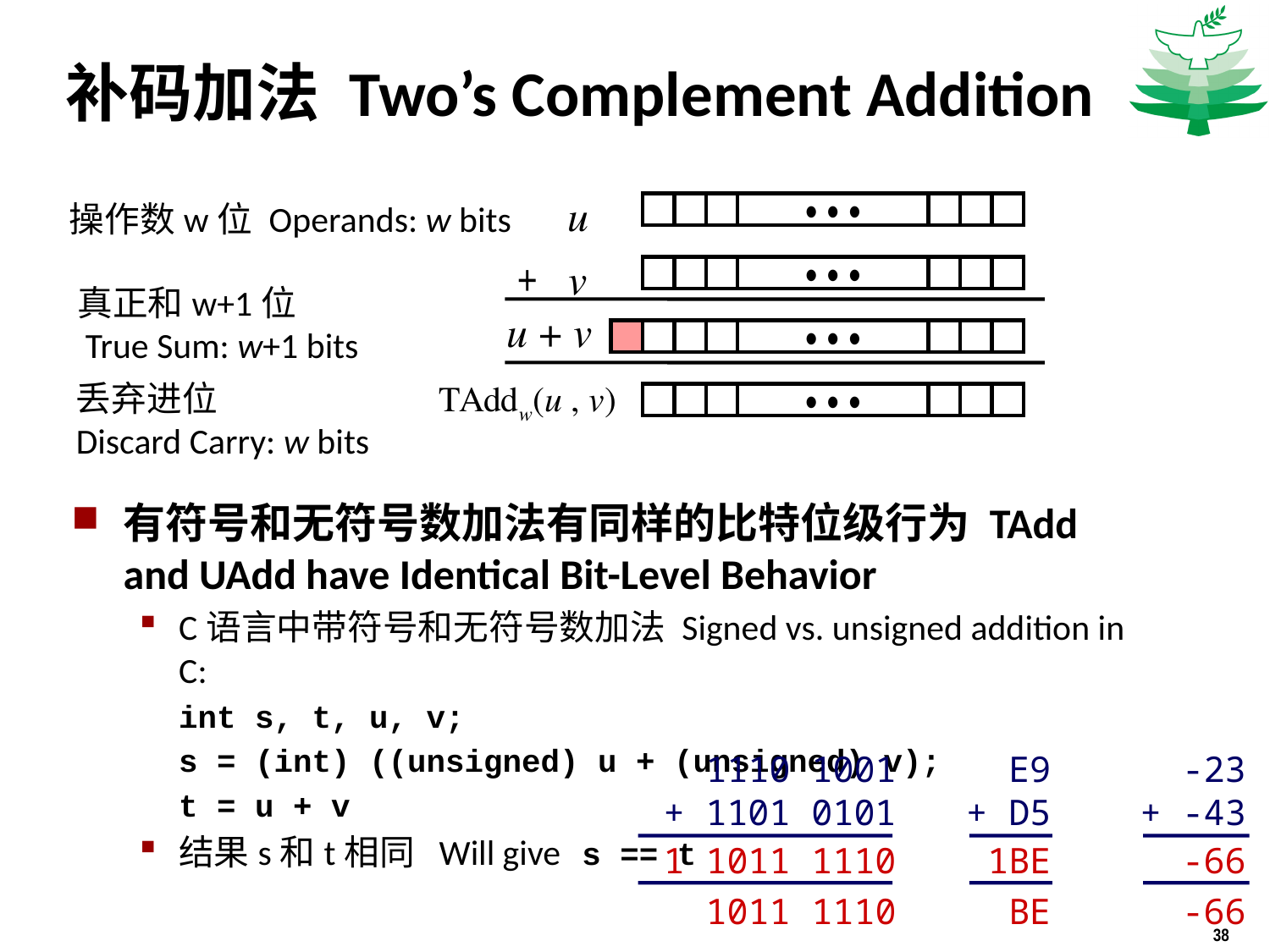

# 补码加法 Two’s Complement Addition
u
操作数w位 Operands: w bits

• • •

+
v

• • •

真正和w+1位
 True Sum: w+1 bits

u + v

• • •

丢弃进位
Discard Carry: w bits
TAddw(u , v)

• • •

有符号和无符号数加法有同样的比特位级行为 TAdd and UAdd have Identical Bit-Level Behavior
C语言中带符号和无符号数加法 Signed vs. unsigned addition in C:
	int s, t, u, v;
	s = (int) ((unsigned) u + (unsigned) v);
 	t = u + v
结果s和t相同  Will give s == t
   1110 1001
 + 1101 0101

  E9
+ D5
  -23
+ -43

 1 1011 1110
 1BE
  -66

   1011 1110
  BE
  -66